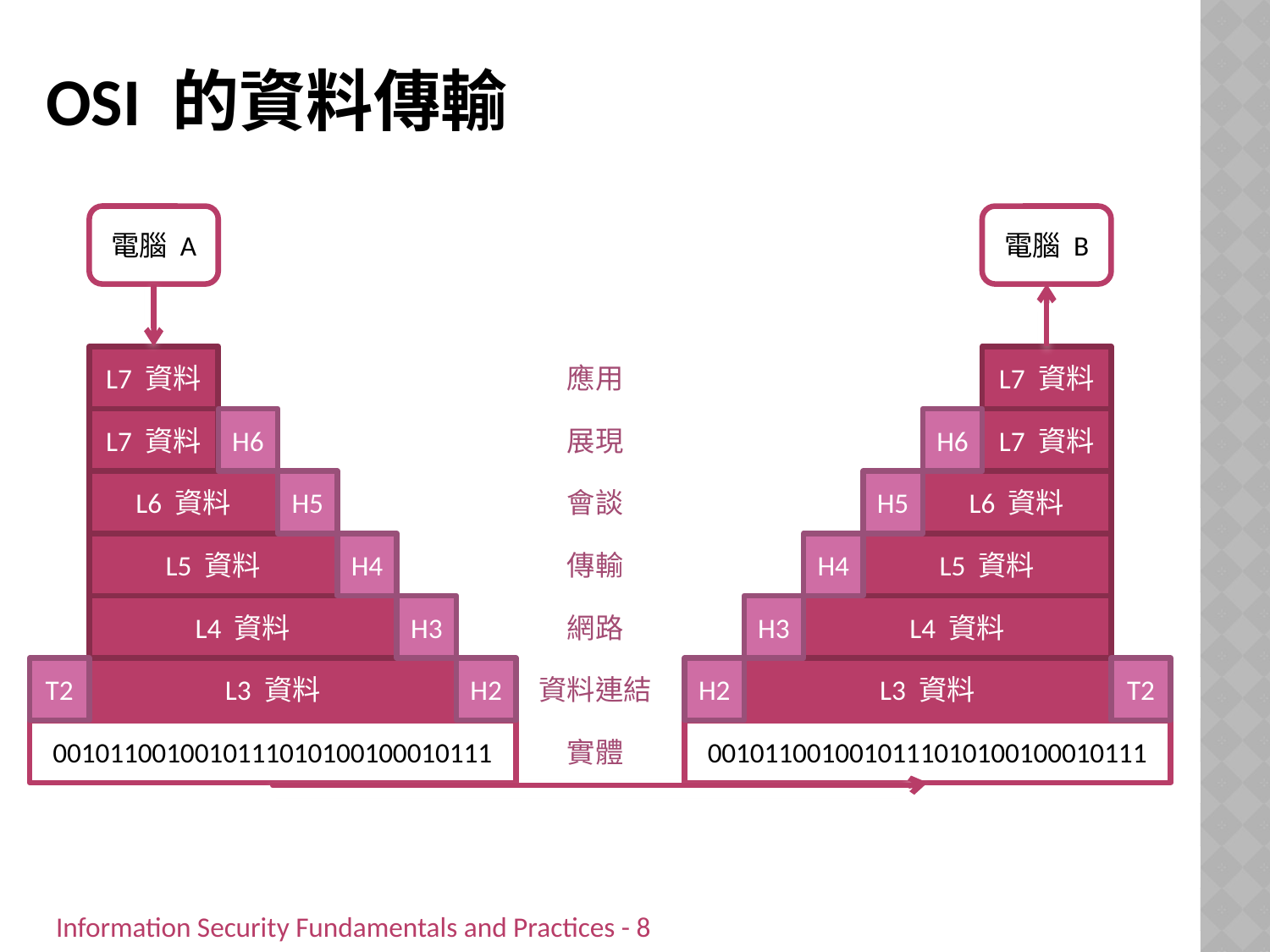

# OSI 的資料傳輸
電腦 A
電腦 B
L7 資料
應用
L7 資料
L7 資料
H6
展現
H6
L7 資料
L6 資料
H5
會談
H5
L6 資料
L5 資料
H4
傳輸
H4
L5 資料
L4 資料
H3
網路
H3
L4 資料
T2
L3 資料
H2
資料連結
H2
L3 資料
T2
0010110010010111010100100010111
實體
0010110010010111010100100010111